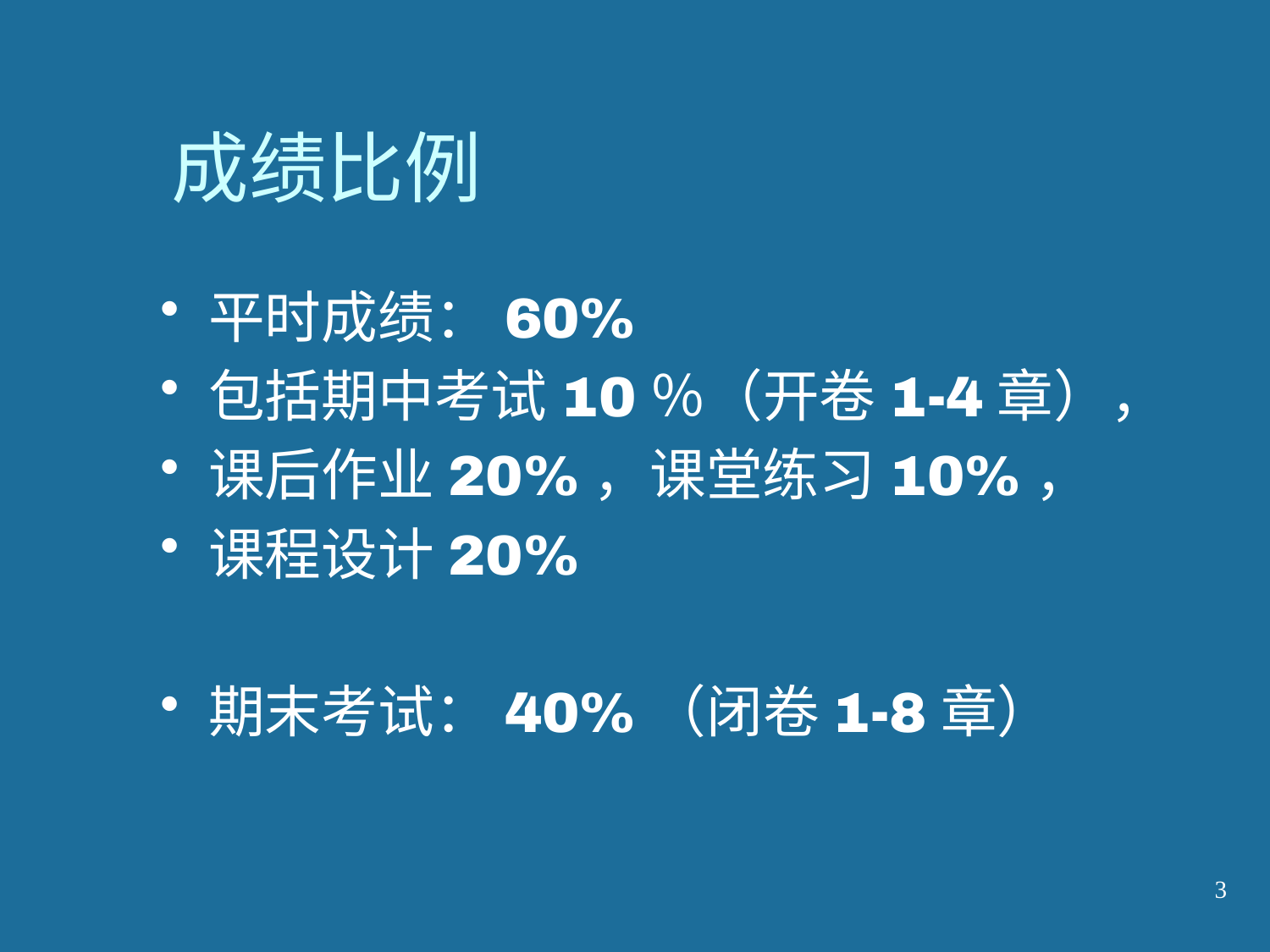

# 成绩比例
平时成绩：60%
包括期中考试10％（开卷1-4章），
课后作业20%，课堂练习10%，
课程设计20%

期末考试：40%（闭卷1-8章）
3